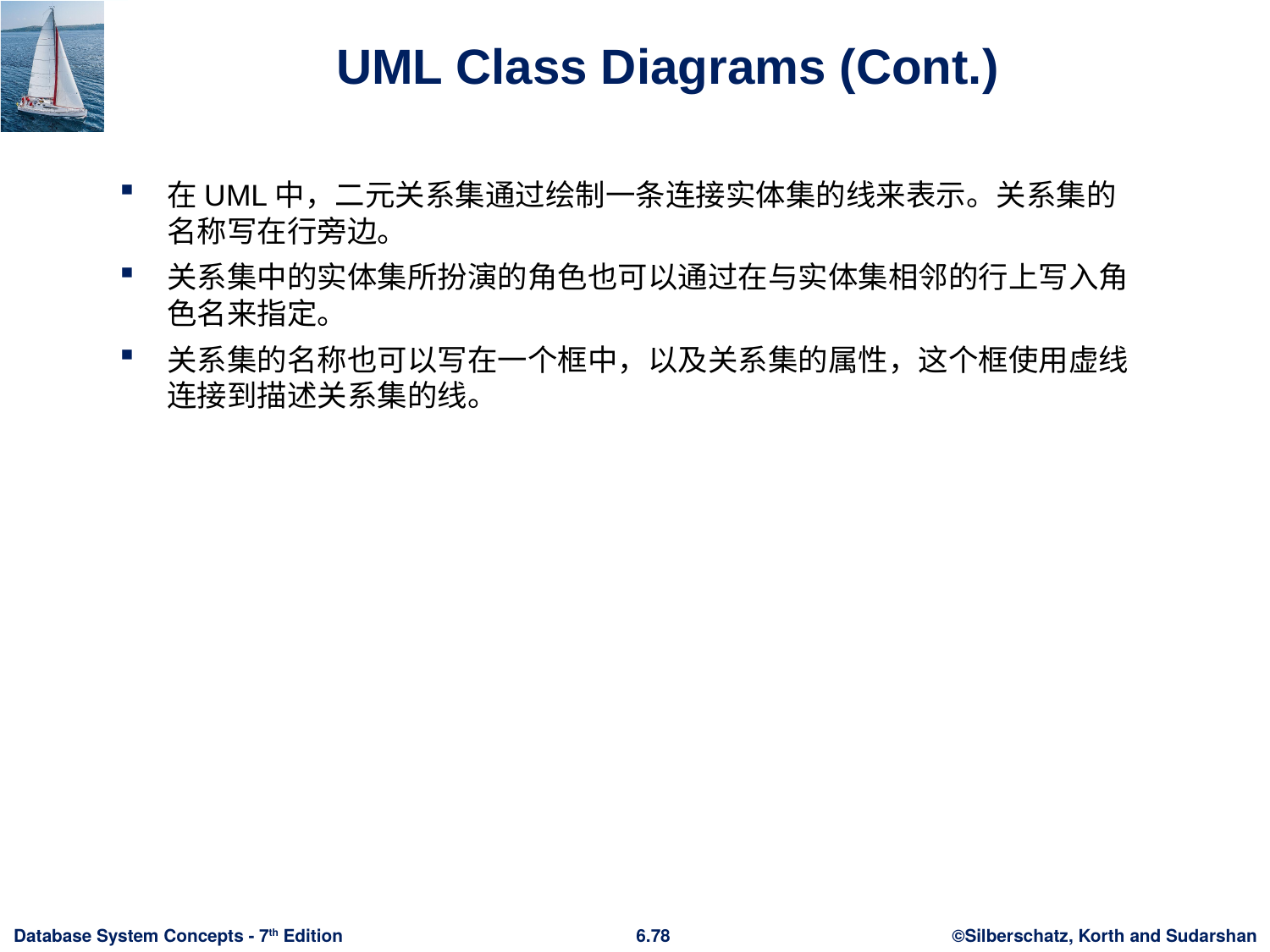

# UML Class Diagrams (Cont.)
在UML中，二元关系集通过绘制一条连接实体集的线来表示。关系集的名称写在行旁边。
关系集中的实体集所扮演的角色也可以通过在与实体集相邻的行上写入角色名来指定。
关系集的名称也可以写在一个框中，以及关系集的属性，这个框使用虚线连接到描述关系集的线。